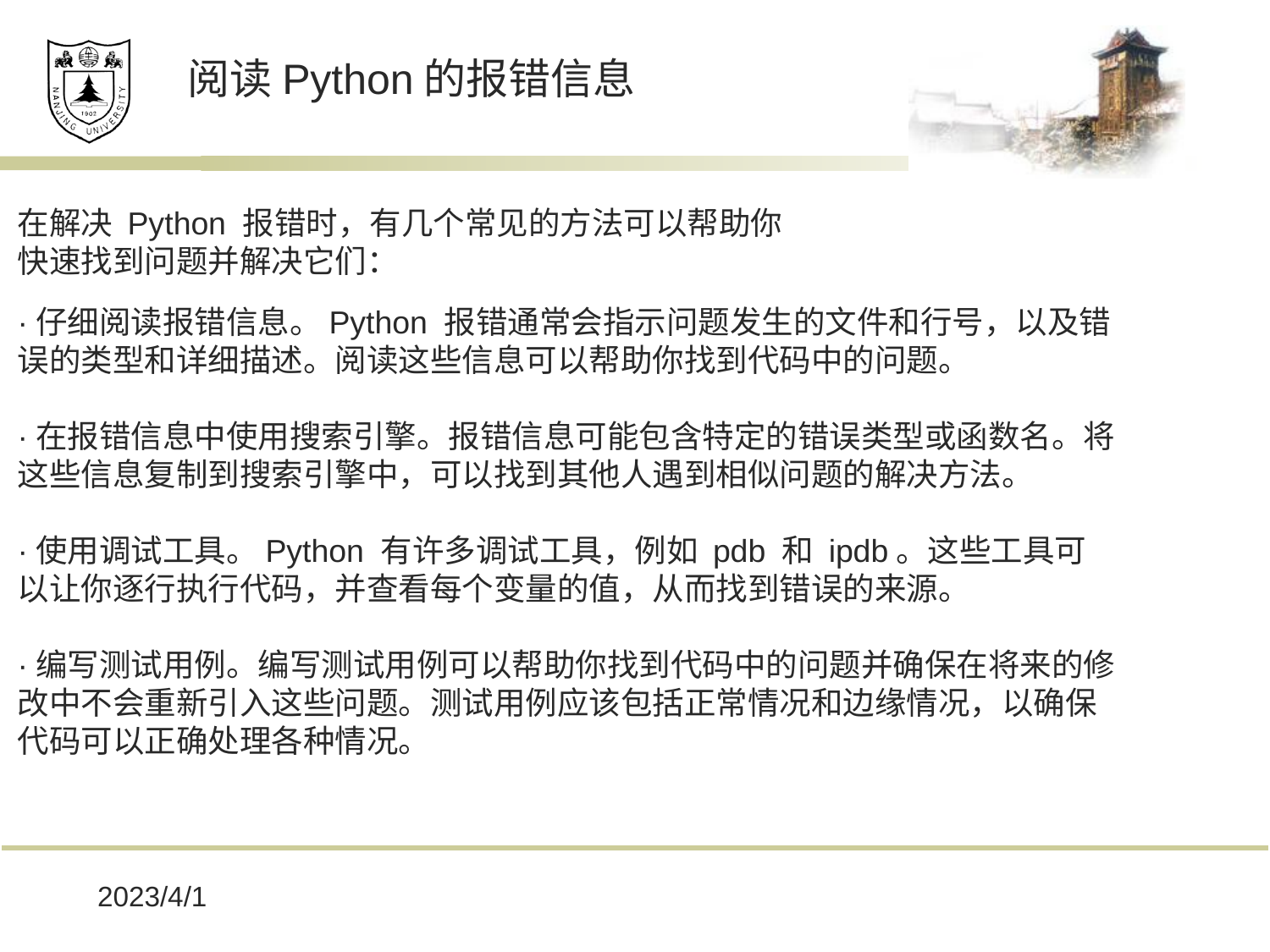

阅读Python的报错信息

在解决 Python 报错时，有几个常见的方法可以帮助你快速找到问题并解决它们：
·仔细阅读报错信息。Python 报错通常会指示问题发生的文件和行号，以及错误的类型和详细描述。阅读这些信息可以帮助你找到代码中的问题。

·在报错信息中使用搜索引擎。报错信息可能包含特定的错误类型或函数名。将这些信息复制到搜索引擎中，可以找到其他人遇到相似问题的解决方法。

·使用调试工具。Python 有许多调试工具，例如 pdb 和 ipdb。这些工具可以让你逐行执行代码，并查看每个变量的值，从而找到错误的来源。

·编写测试用例。编写测试用例可以帮助你找到代码中的问题并确保在将来的修改中不会重新引入这些问题。测试用例应该包括正常情况和边缘情况，以确保代码可以正确处理各种情况。
2023/4/1